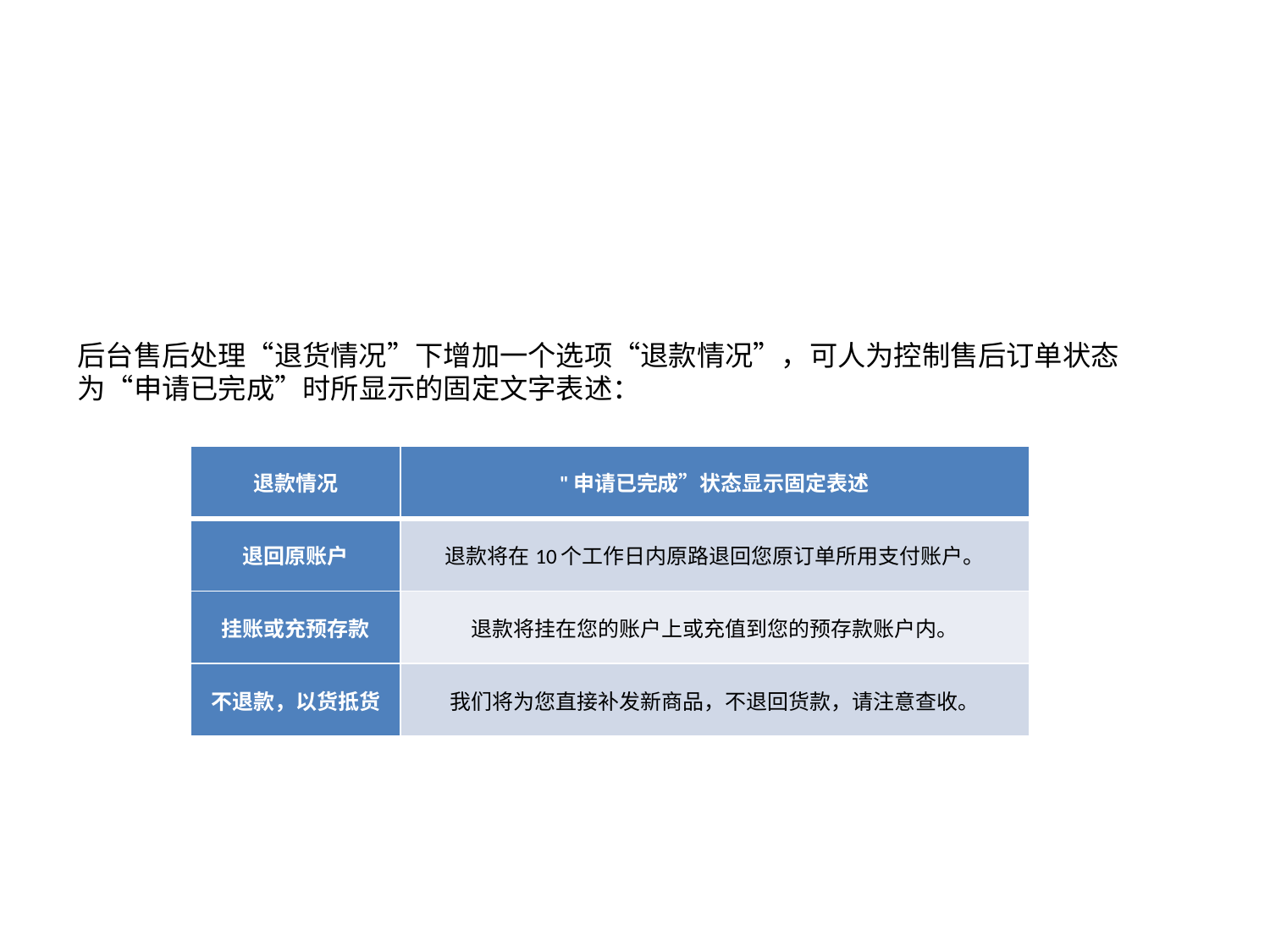

后台售后处理“退货情况”下增加一个选项“退款情况”，可人为控制售后订单状态为“申请已完成”时所显示的固定文字表述：
| 退款情况 | "申请已完成”状态显示固定表述 |
| --- | --- |
| 退回原账户 | 退款将在10个工作日内原路退回您原订单所用支付账户。 |
| 挂账或充预存款 | 退款将挂在您的账户上或充值到您的预存款账户内。 |
| 不退款，以货抵货 | 我们将为您直接补发新商品，不退回货款，请注意查收。 |